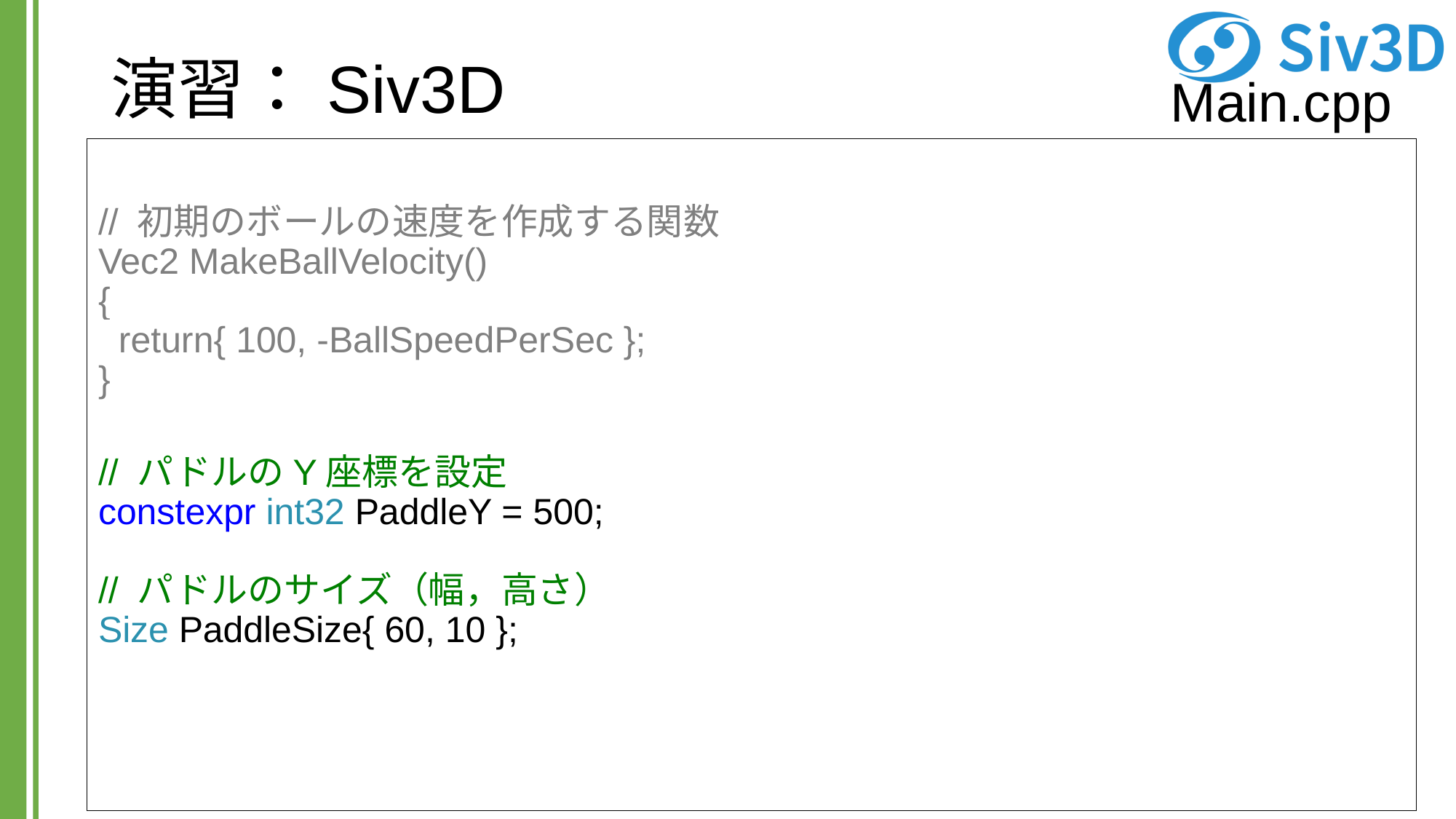

# 演習：Siv3D
Main.cpp

// 初期のボールの速度を作成する関数
Vec2 MakeBallVelocity()
{
  return{ 100, -BallSpeedPerSec };
}
// パドルのY座標を設定
constexpr int32 PaddleY = 500;
// パドルのサイズ（幅，高さ）
Size PaddleSize{ 60, 10 };